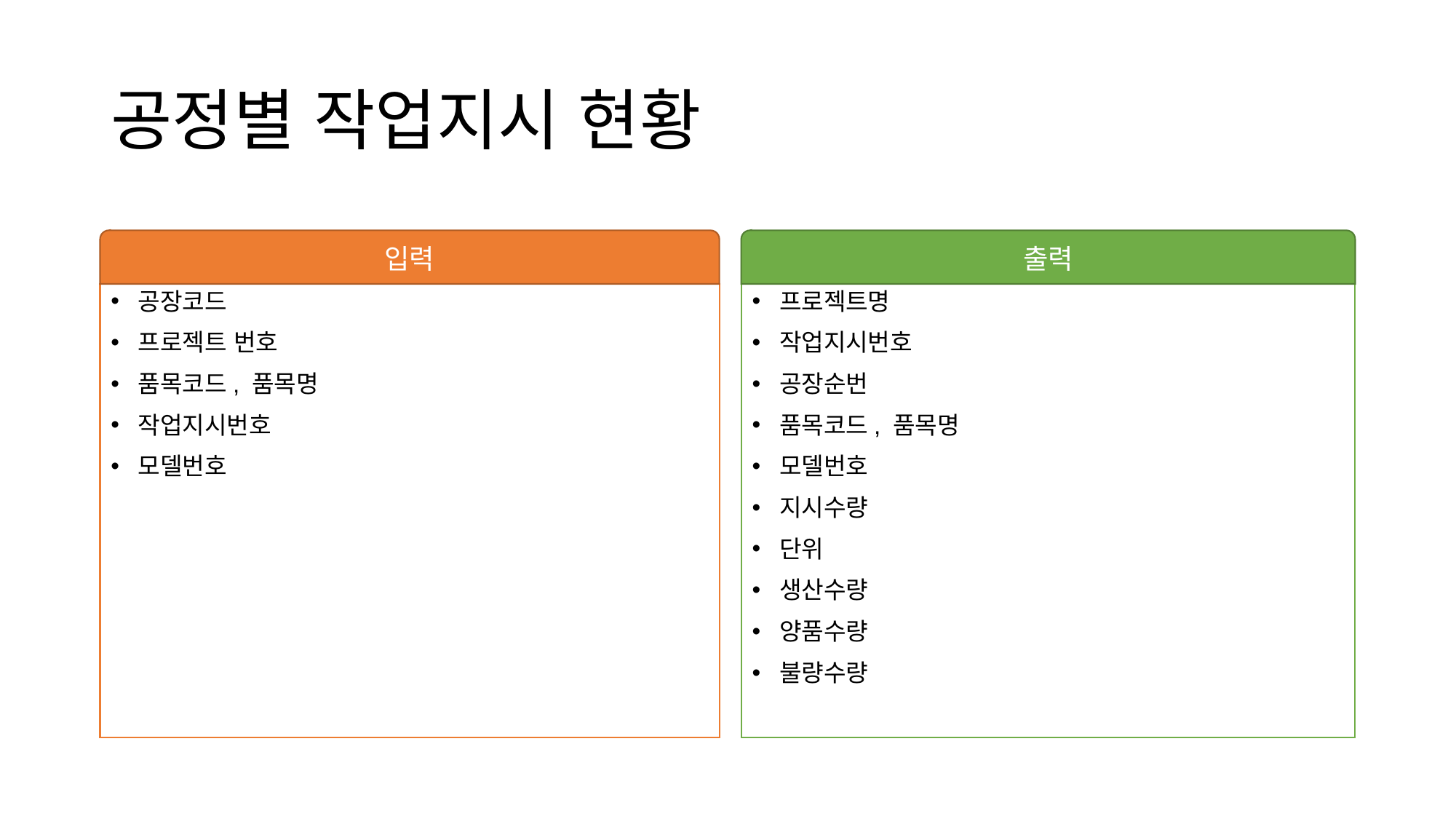

# 공정별 작업지시 현황
입력
출력
공장코드
프로젝트 번호
품목코드, 품목명
작업지시번호
모델번호
프로젝트명
작업지시번호
공장순번
품목코드, 품목명
모델번호
지시수량
단위
생산수량
양품수량
불량수량